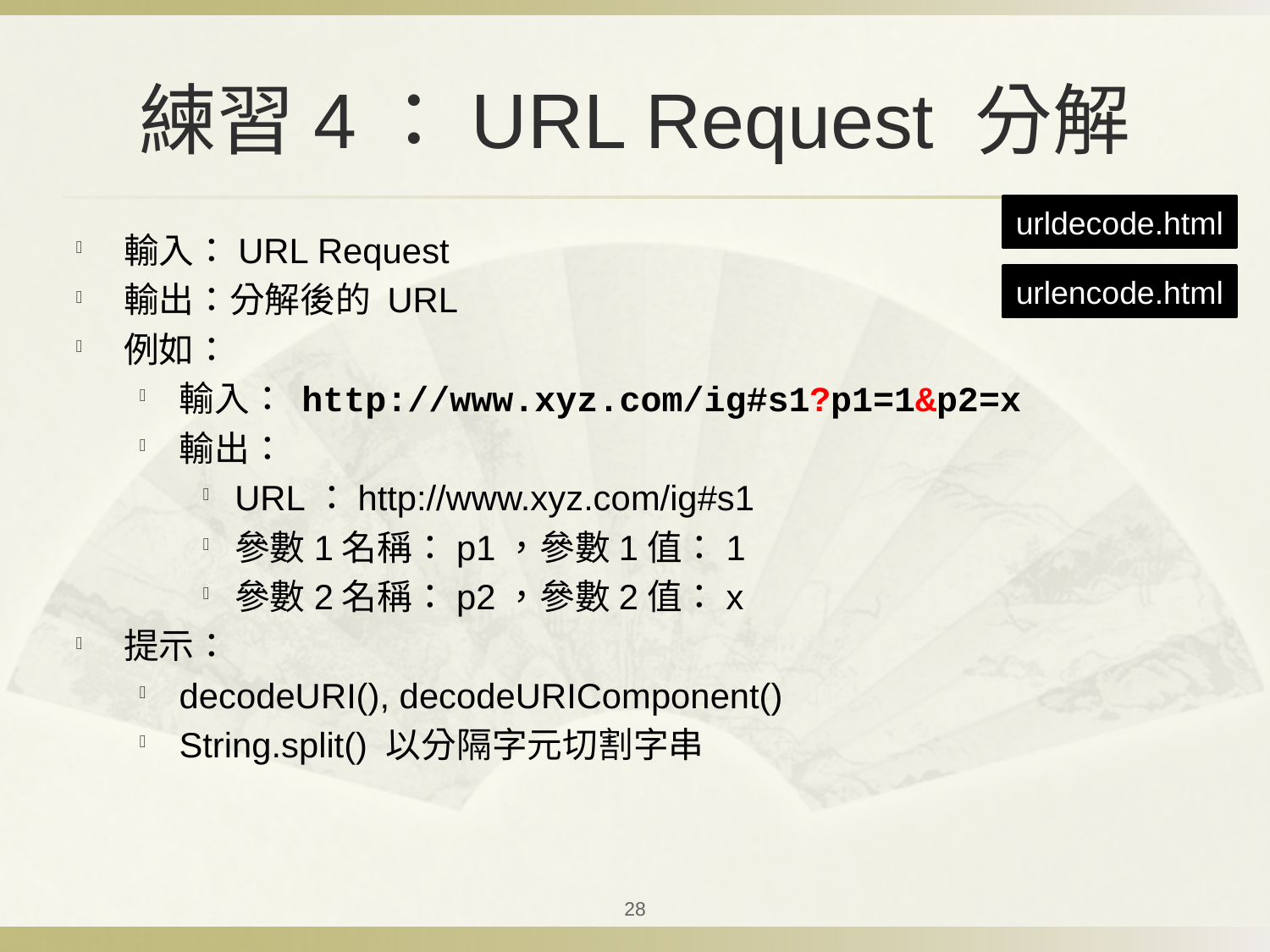

# 練習4：URL Request 分解
urldecode.html
輸入：URL Request
輸出：分解後的 URL
例如：
輸入： http://www.xyz.com/ig#s1?p1=1&p2=x
輸出：
URL：http://www.xyz.com/ig#s1
參數1名稱：p1，參數1值：1
參數2名稱：p2，參數2值：x
提示：
decodeURI(), decodeURIComponent()
String.split() 以分隔字元切割字串
urlencode.html
28